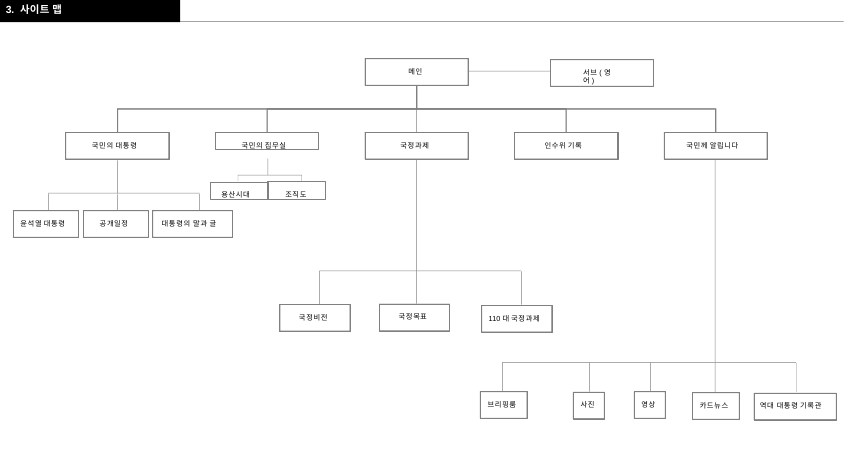

3. 사이트 맵

메인
서브(영어)

국민의 집무실
국민의 대통령
국정과제
인수위 기록
국민께 알립니다

용산시대
조직도

윤석열 대통령
공개일정
대통령의 말과 글

국정목표
국정비전
110대 국정과제

브리핑룸
사진
영상
카드뉴스
역대 대통령 기록관